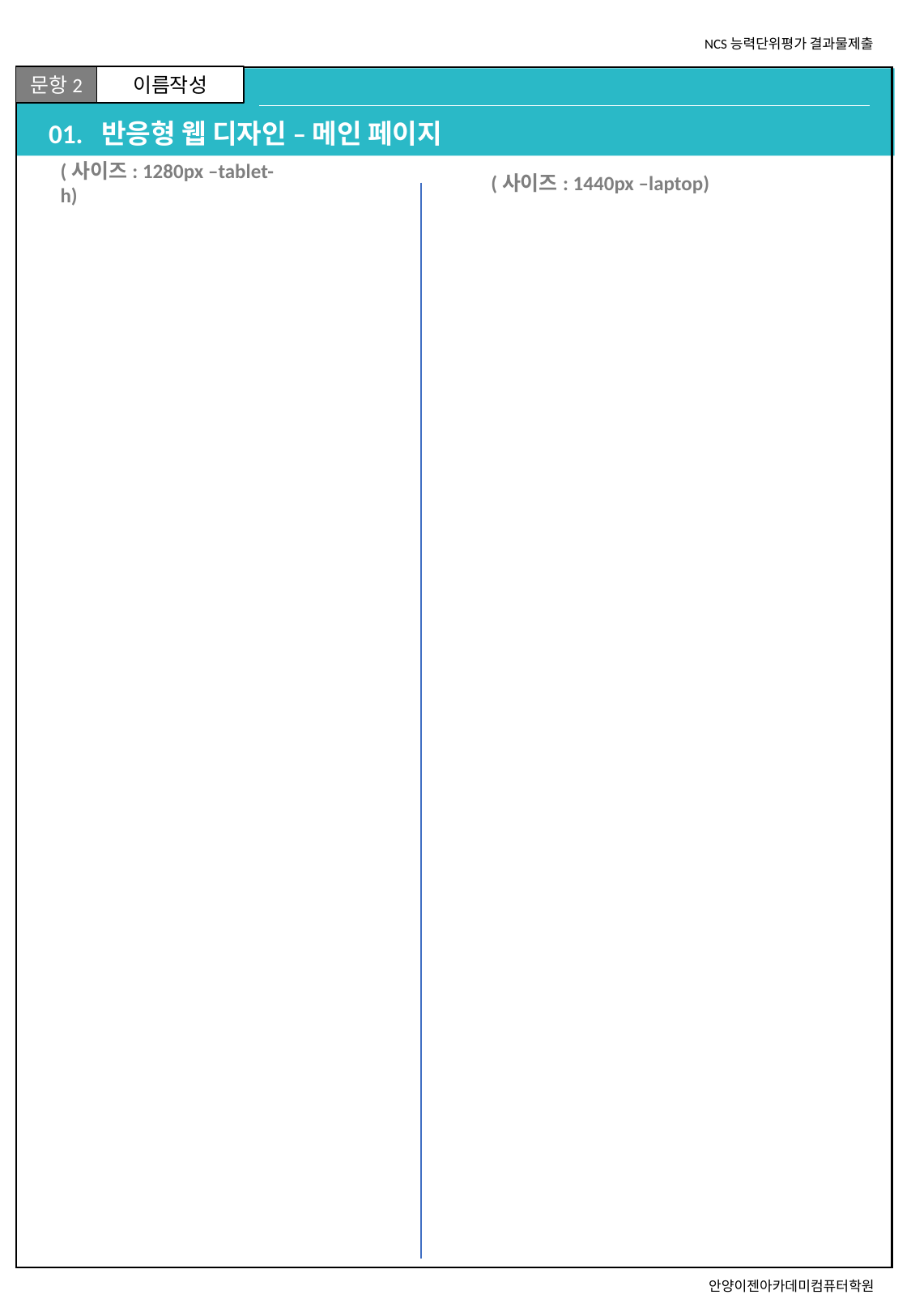

# 01.  반응형 웹 디자인 – 메인 페이지
(사이즈: 1280px –tablet-h)
(사이즈: 1440px –laptop)